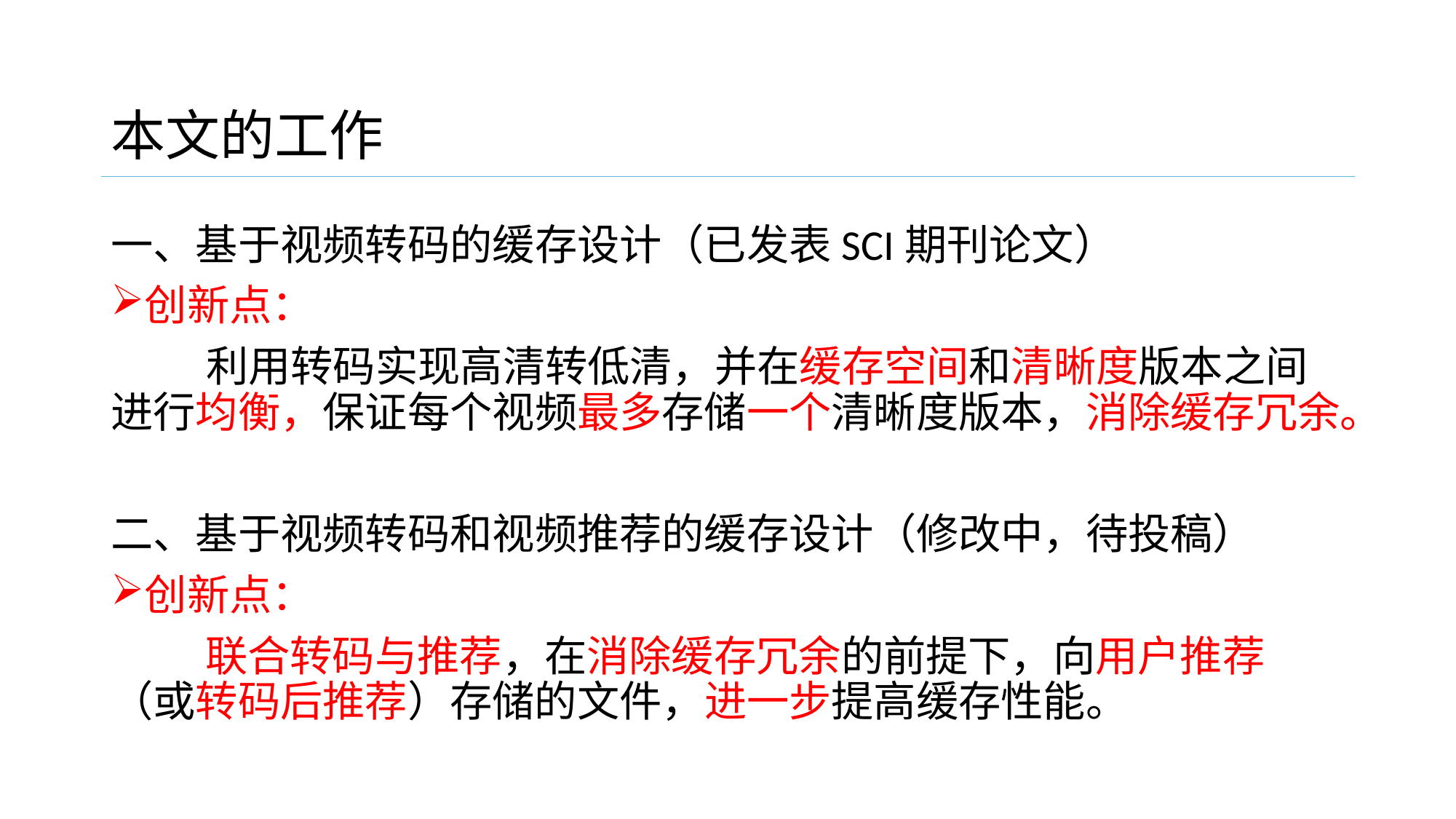

本文的工作

一、基于视频转码的缓存设计（已发表SCI期刊论文）
创新点：
         利用转码实现高清转低清，并在缓存空间和清晰度版本之间进行均衡，保证每个视频最多存储一个清晰度版本，消除缓存冗余。

二、基于视频转码和视频推荐的缓存设计（修改中，待投稿）
创新点：
   联合转码与推荐，在消除缓存冗余的前提下，向用户推荐（或转码后推荐）存储的文件，进一步提高缓存性能。